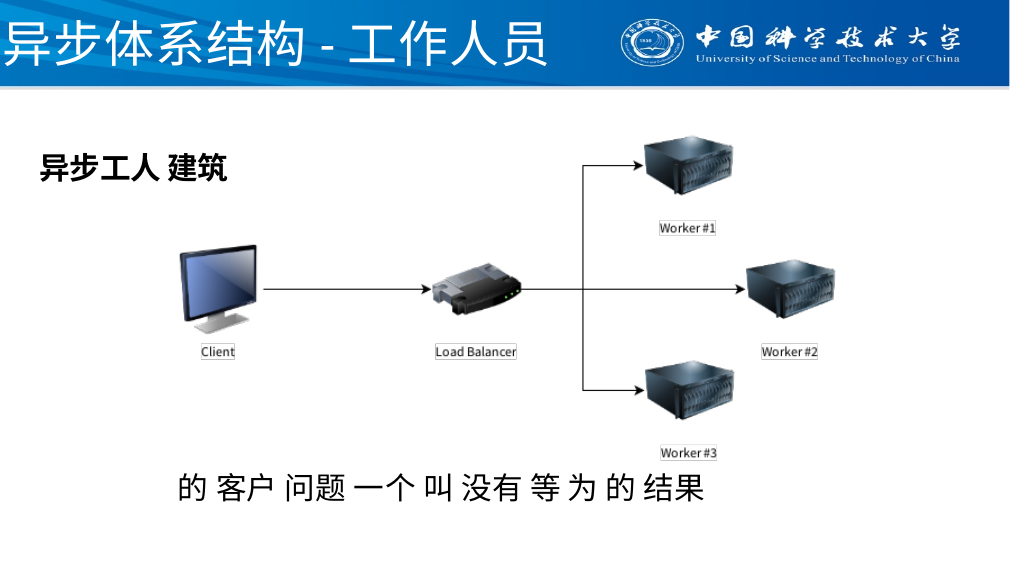

# 异步体系结构-工作人员

异步工人 建筑
的 客户 问题 一个 叫 没有 等 为 的 结果